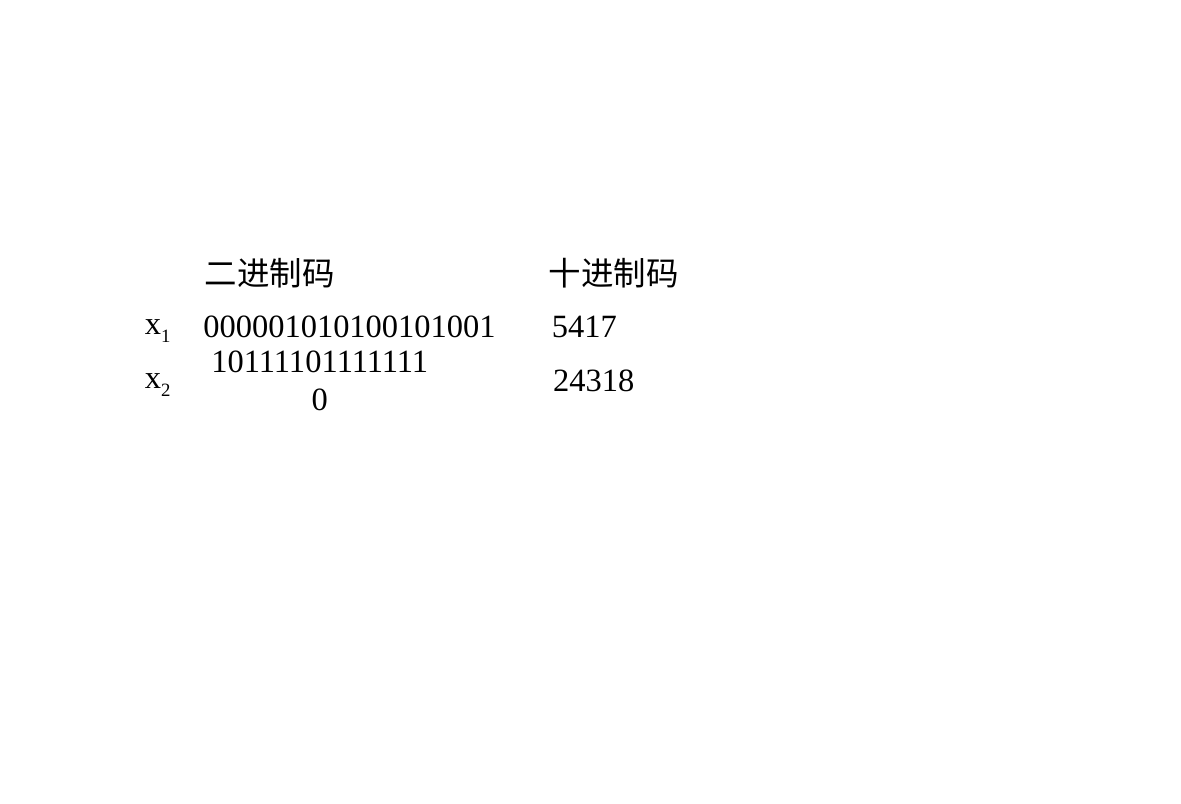

二进制码
十进制码
x1
000001010100101001
5417
x2
101111011111110
24318